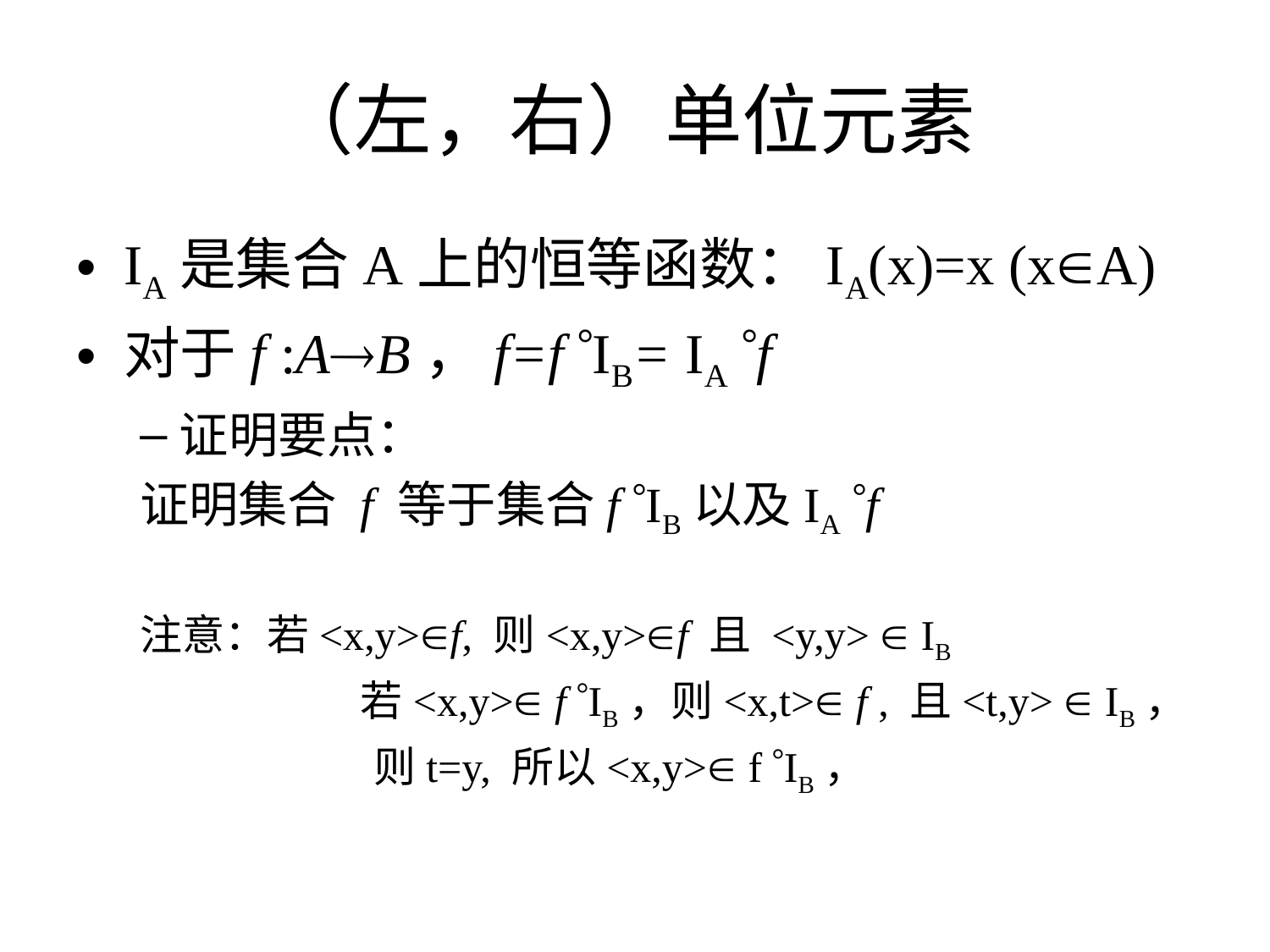

# （左，右）单位元素
IA是集合A上的恒等函数：IA(x)=x (x∈A)
对于f :A→B，f=f °IB= IA °f
证明要点：
证明集合 f 等于集合f °IB以及IA °f

注意：若<x,y>∈f, 则<x,y>∈f 且 <y,y> ∈ IB
		        若<x,y>∈ f °IB，则<x,t>∈ f , 且<t,y> ∈ IB，
		      则t=y, 所以<x,y>∈ f °IB，